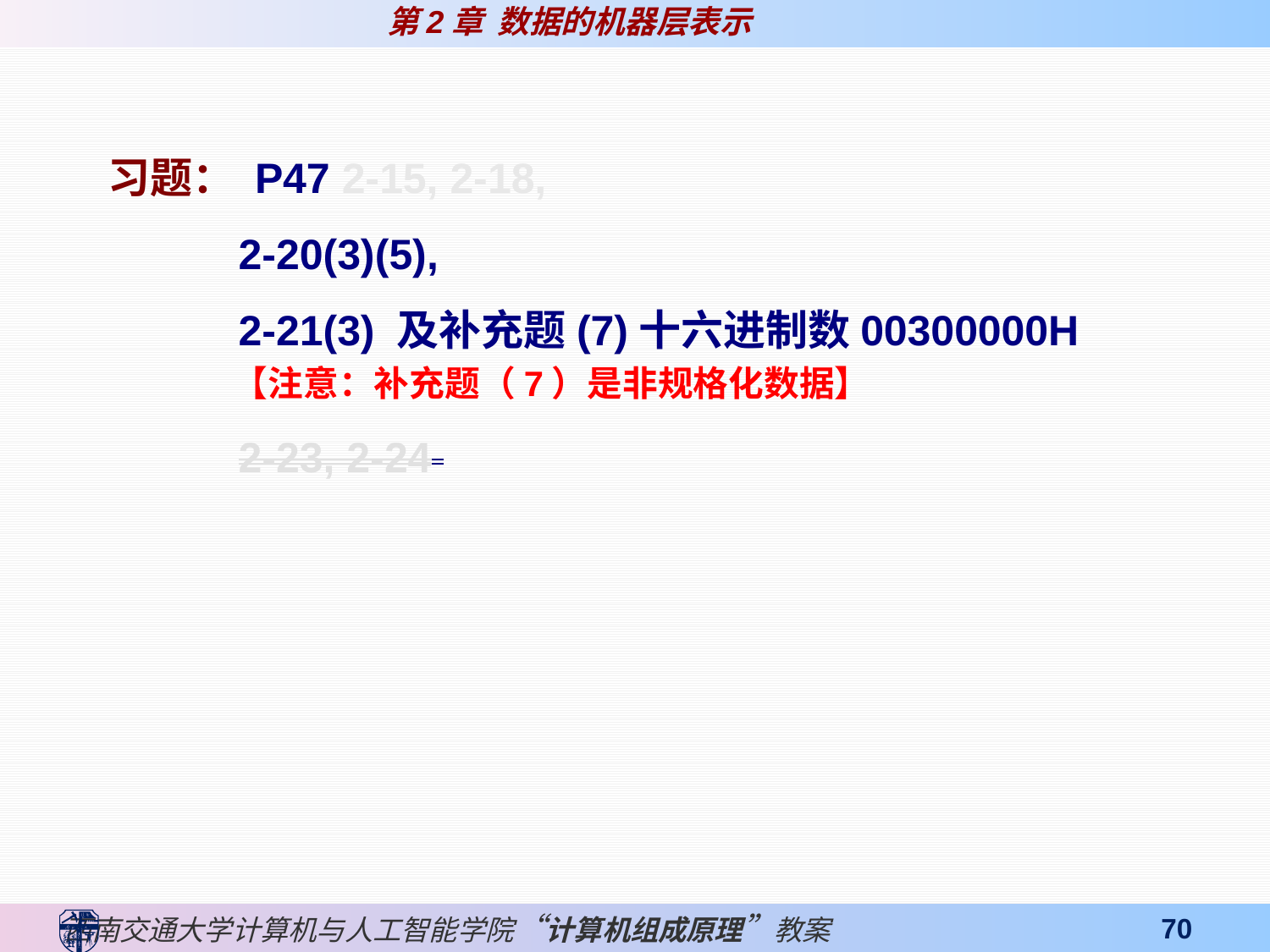

习题： P47 2-15, 2-18,
           2-20(3)(5),
           2-21(3) 及补充题(7)十六进制数00300000H
            【注意：补充题（7）是非规格化数据】
           2-23, 2-24